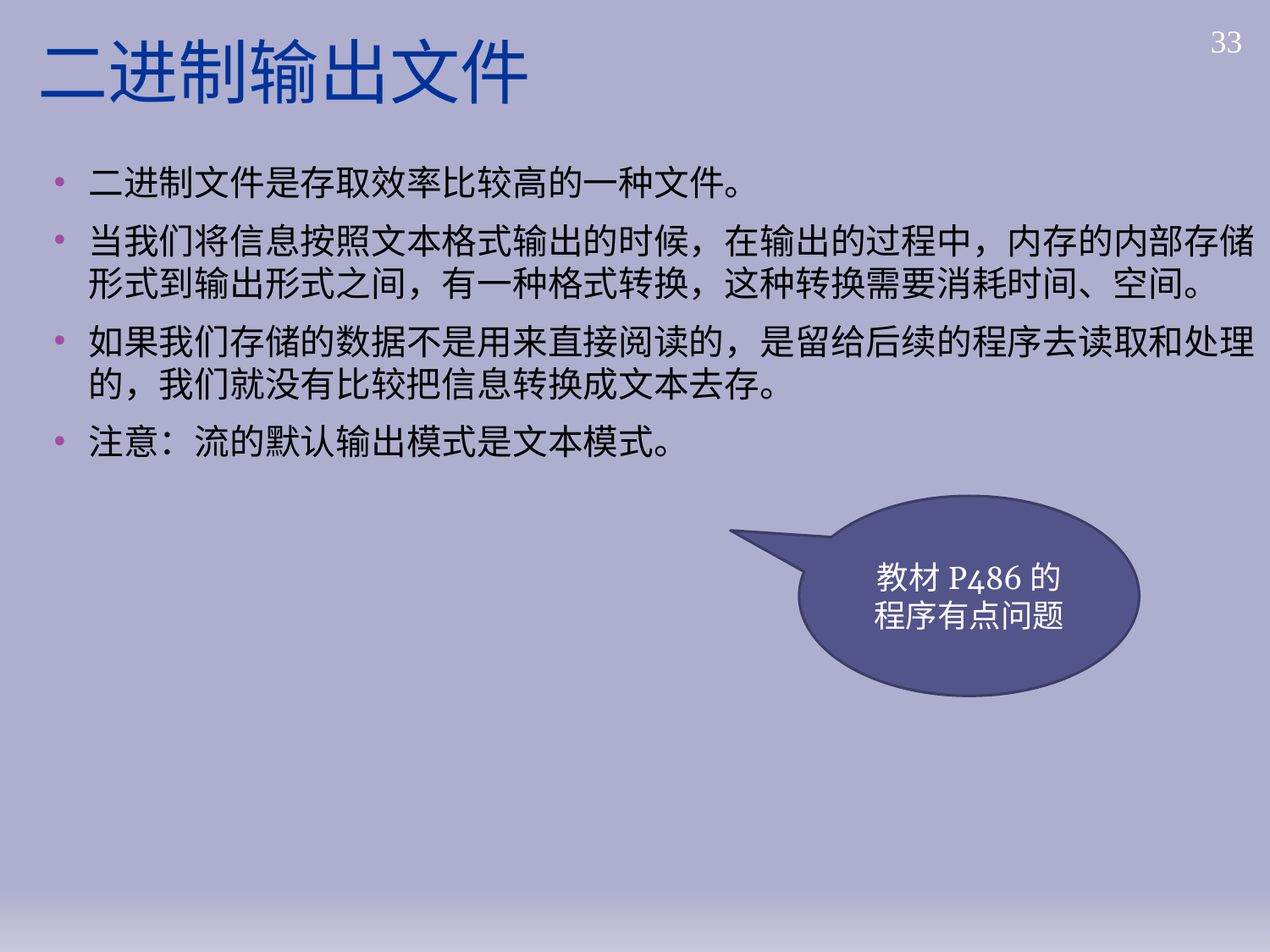

# 二进制输出文件
33
二进制文件是存取效率比较高的一种文件。
当我们将信息按照文本格式输出的时候，在输出的过程中，内存的内部存储形式到输出形式之间，有一种格式转换，这种转换需要消耗时间、空间。
如果我们存储的数据不是用来直接阅读的，是留给后续的程序去读取和处理的，我们就没有比较把信息转换成文本去存。
注意：流的默认输出模式是文本模式。

教材P486的程序有点问题